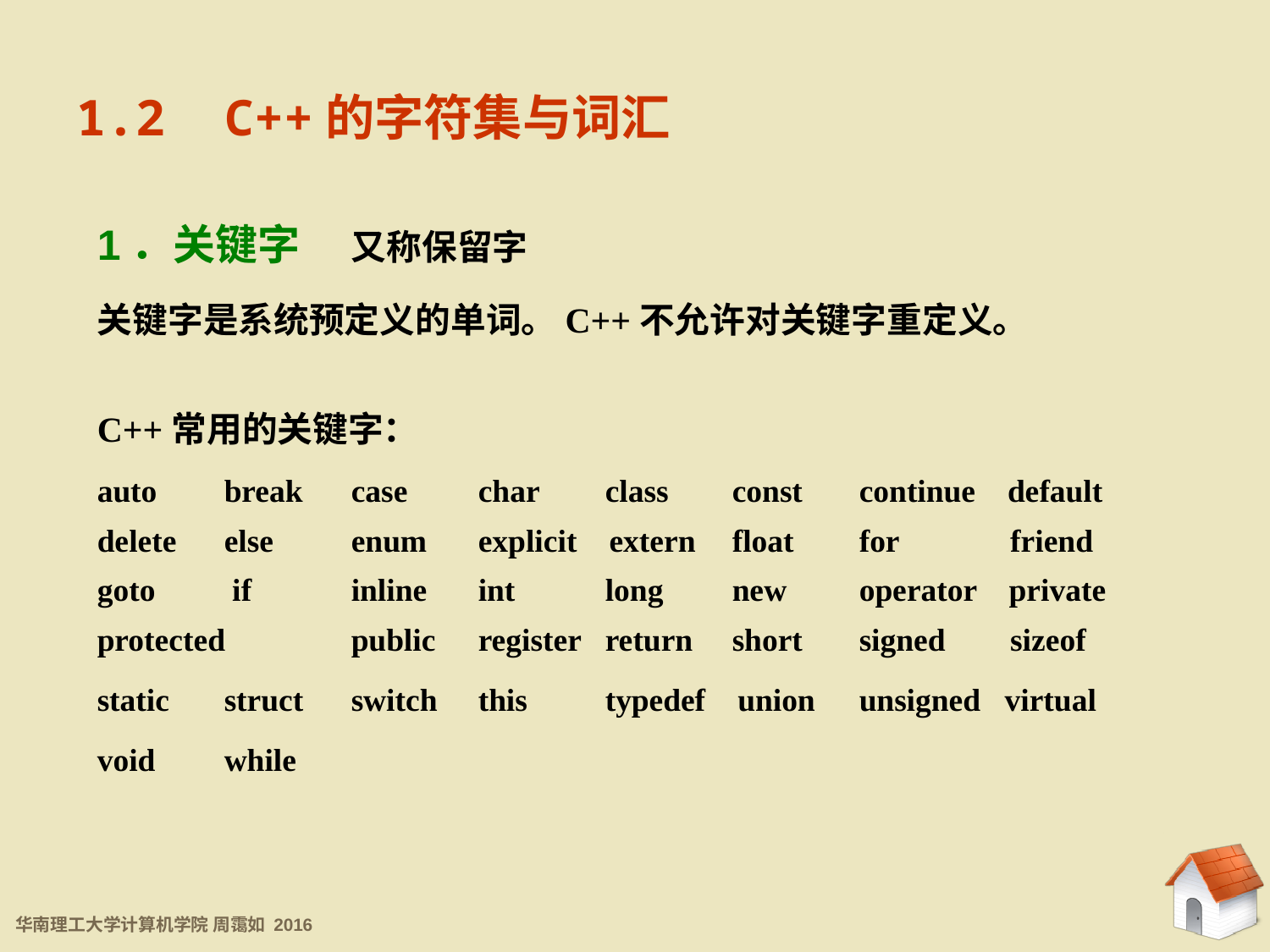

1.2  C++的字符集与词汇
1．关键字	又称保留字
关键字是系统预定义的单词。C++不允许对关键字重定义。
C++常用的关键字：
auto    	break    	case    	char    	class    	const    	continue    default    delete    	else	enum    	explicit    extern    	float    	for    	   friend    goto    	 if    	inline    	int    	long 	new    	operator    private    protected    	public    	register   return    	short    	signed 	   sizeof
static    	struct    	switch    	this    	typedef    union    	unsigned   virtual
void    	while